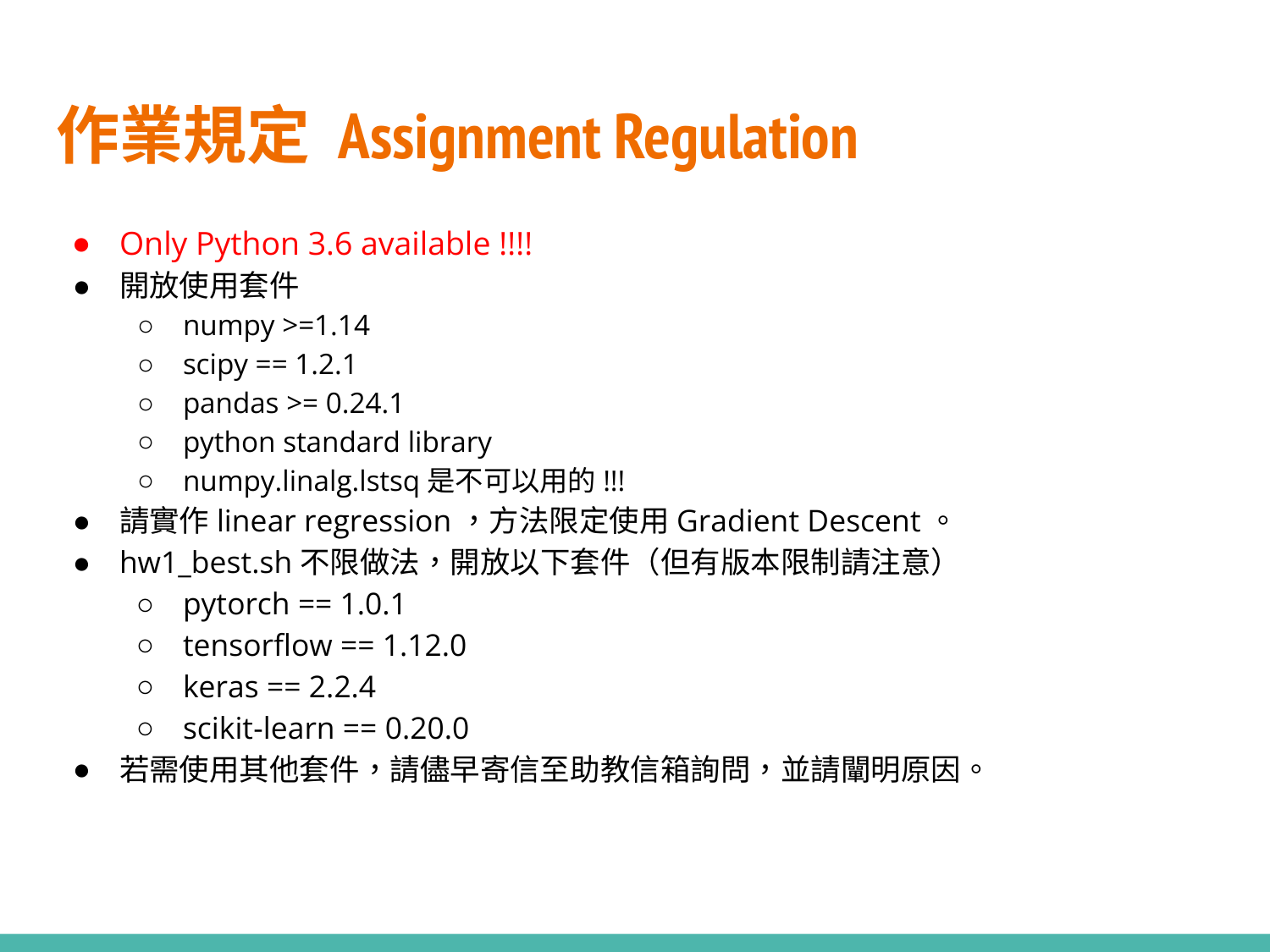

# 作業規定 Assignment Regulation
Only Python 3.6 available !!!!
開放使用套件
numpy >=1.14
scipy == 1.2.1
pandas >= 0.24.1
python standard library
numpy.linalg.lstsq是不可以用的!!!
請實作linear regression，方法限定使用Gradient Descent。
hw1_best.sh不限做法，開放以下套件（但有版本限制請注意）
pytorch == 1.0.1
tensorflow == 1.12.0
keras == 2.2.4
scikit-learn == 0.20.0
若需使用其他套件，請儘早寄信至助教信箱詢問，並請闡明原因。